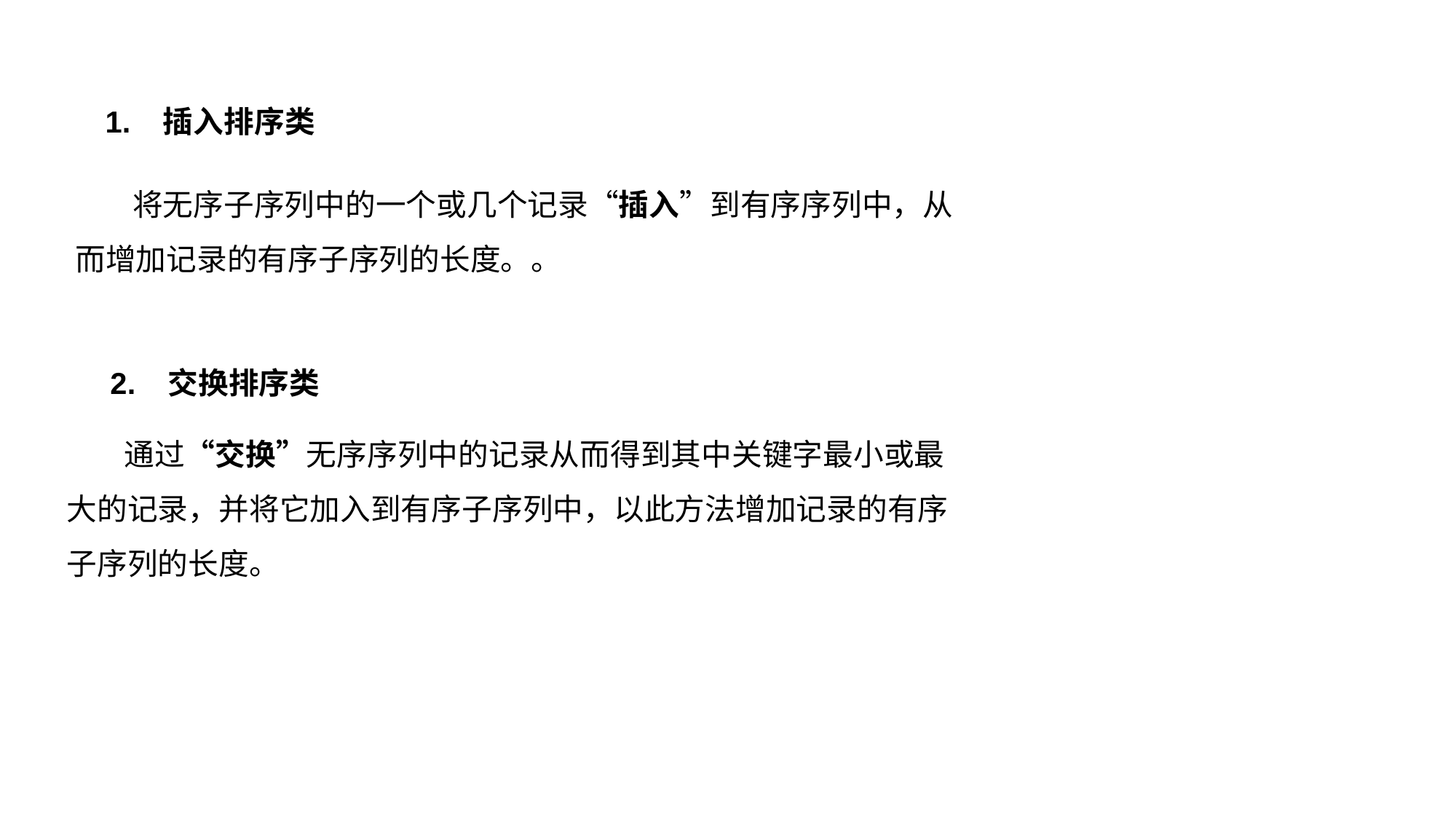

1.   插入排序类
　    将无序子序列中的一个或几个记录“插入”到有序序列中，从而增加记录的有序子序列的长度。。
2.   交换排序类
　    通过“交换”无序序列中的记录从而得到其中关键字最小或最大的记录，并将它加入到有序子序列中，以此方法增加记录的有序子序列的长度。